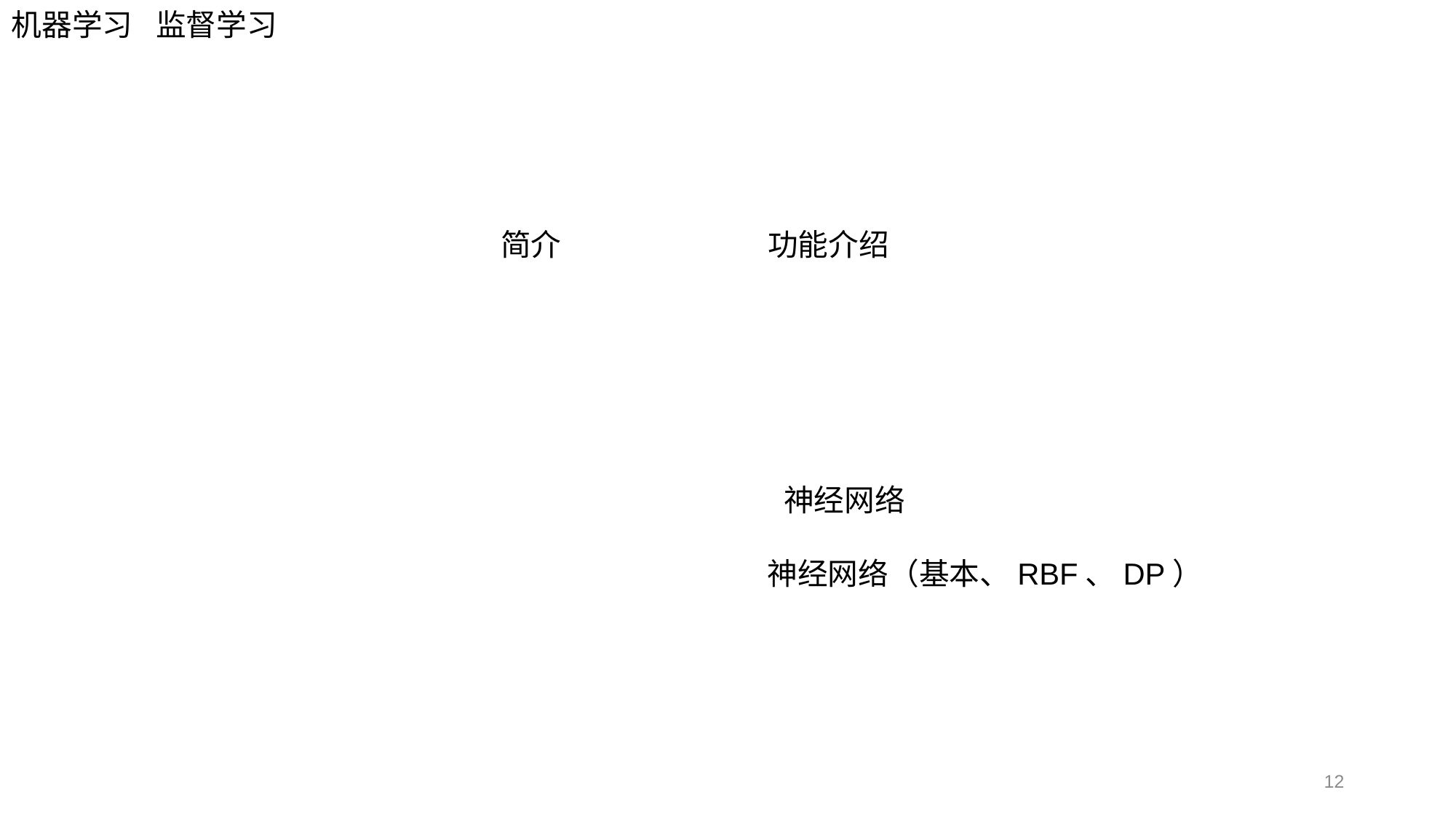

机器学习
监督学习
简介
功能介绍
神经网络
神经网络（基本、RBF、DP）
12